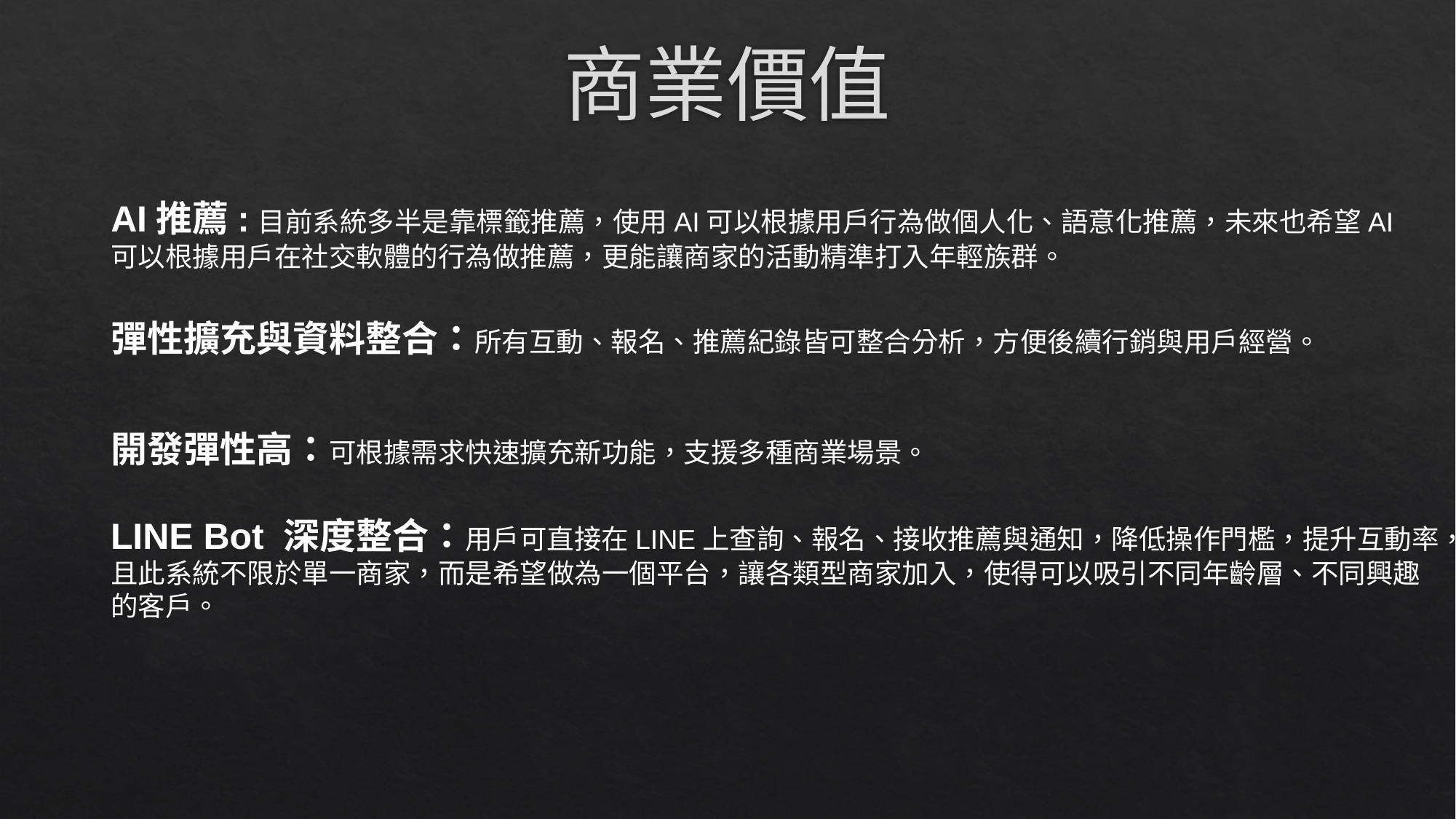

# 商業價值
AI推薦:目前系統多半是靠標籤推薦，使用AI可以根據用戶行為做個人化、語意化推薦，未來也希望AI可以根據用戶在社交軟體的行為做推薦，更能讓商家的活動精準打入年輕族群。
彈性擴充與資料整合：所有互動、報名、推薦紀錄皆可整合分析，方便後續行銷與用戶經營。
開發彈性高：可根據需求快速擴充新功能，支援多種商業場景。
LINE Bot 深度整合：用戶可直接在LINE上查詢、報名、接收推薦與通知，降低操作門檻，提升互動率，且此系統不限於單一商家，而是希望做為一個平台，讓各類型商家加入，使得可以吸引不同年齡層、不同興趣的客戶。